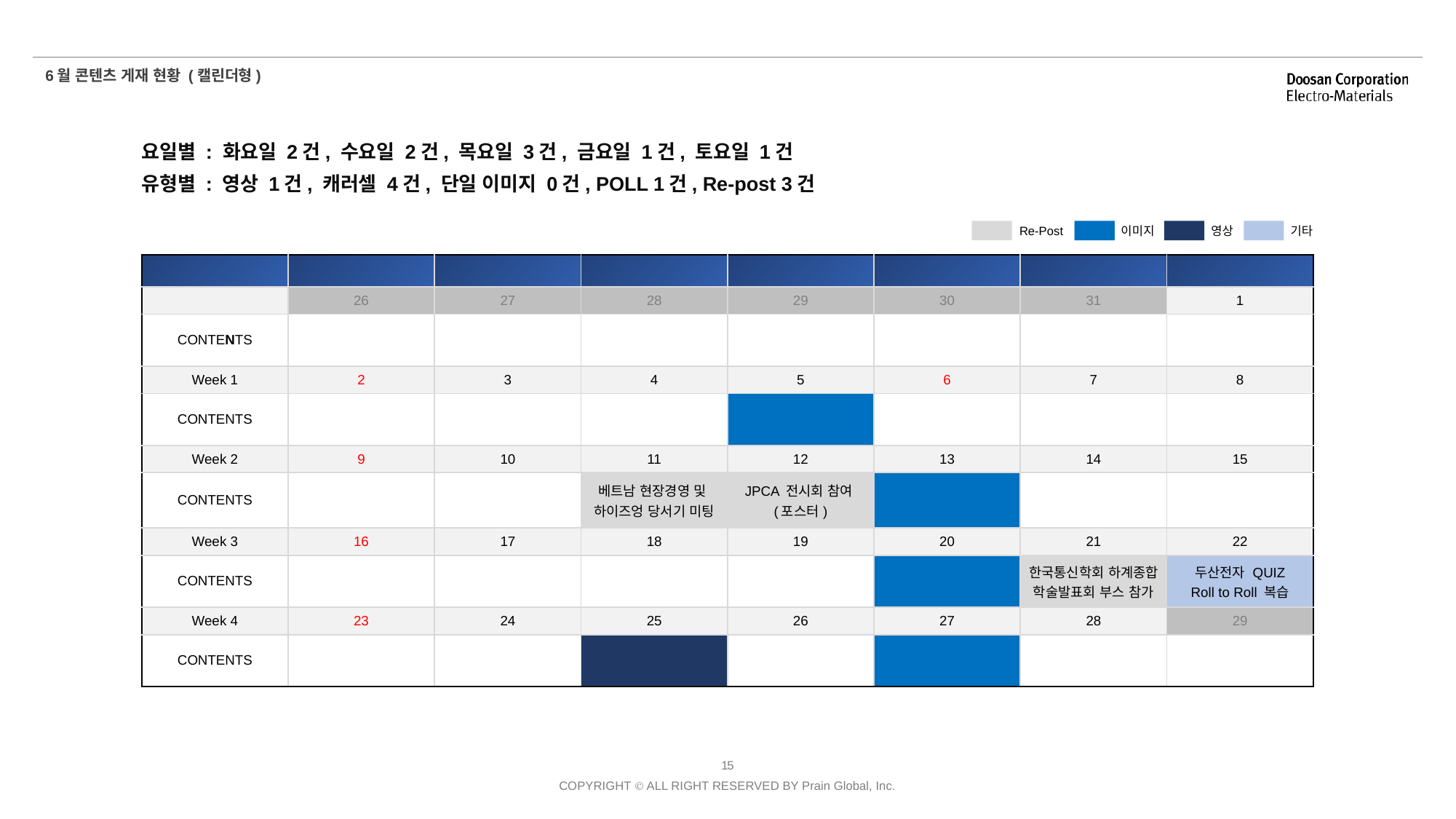

6월 콘텐츠 게재 현황 (캘린더형)
요일별 : 화요일 2건, 수요일 2건, 목요일 3건, 금요일 1건, 토요일 1건
유형별 : 영상 1건, 캐러셀 4건, 단일 이미지 0건, POLL 1건, Re-post 3건
Re-Post

이미지

영상

기타

|  | SUN | MON | TUE | WED | THU | FRI | SAT |
| --- | --- | --- | --- | --- | --- | --- | --- |
|  | 26 | 27 | 28 | 29 | 30 | 31 | 1 |
| CONTENTS |  |  |  |  |  |  |  |
| Week 1 | 2 | 3 | 4 | 5 | 6 | 7 | 8 |
| CONTENTS |  |  |  | 세계 환경의 날 |  |  |  |
| Week 2 | 9 | 10 | 11 | 12 | 13 | 14 | 15 |
| CONTENTS |  |  | 베트남 현장경영 및 하이즈엉 당서기 미팅 | JPCA 전시회 참여 (포스터) | CPR 사례 |  |  |
| Week 3 | 16 | 17 | 18 | 19 | 20 | 21 | 22 |
| CONTENTS |  |  |  |  | PFC Roll to Roll | 한국통신학회 하계종합 학술발표회 부스 참가 | 두산전자 QUIZ Roll to Roll 복습 |
| Week 4 | 23 | 24 | 25 | 26 | 27 | 28 | 29 |
| CONTENTS |  |  | PFC 모션 |  | 법인 소개 (베트남) |  |  |